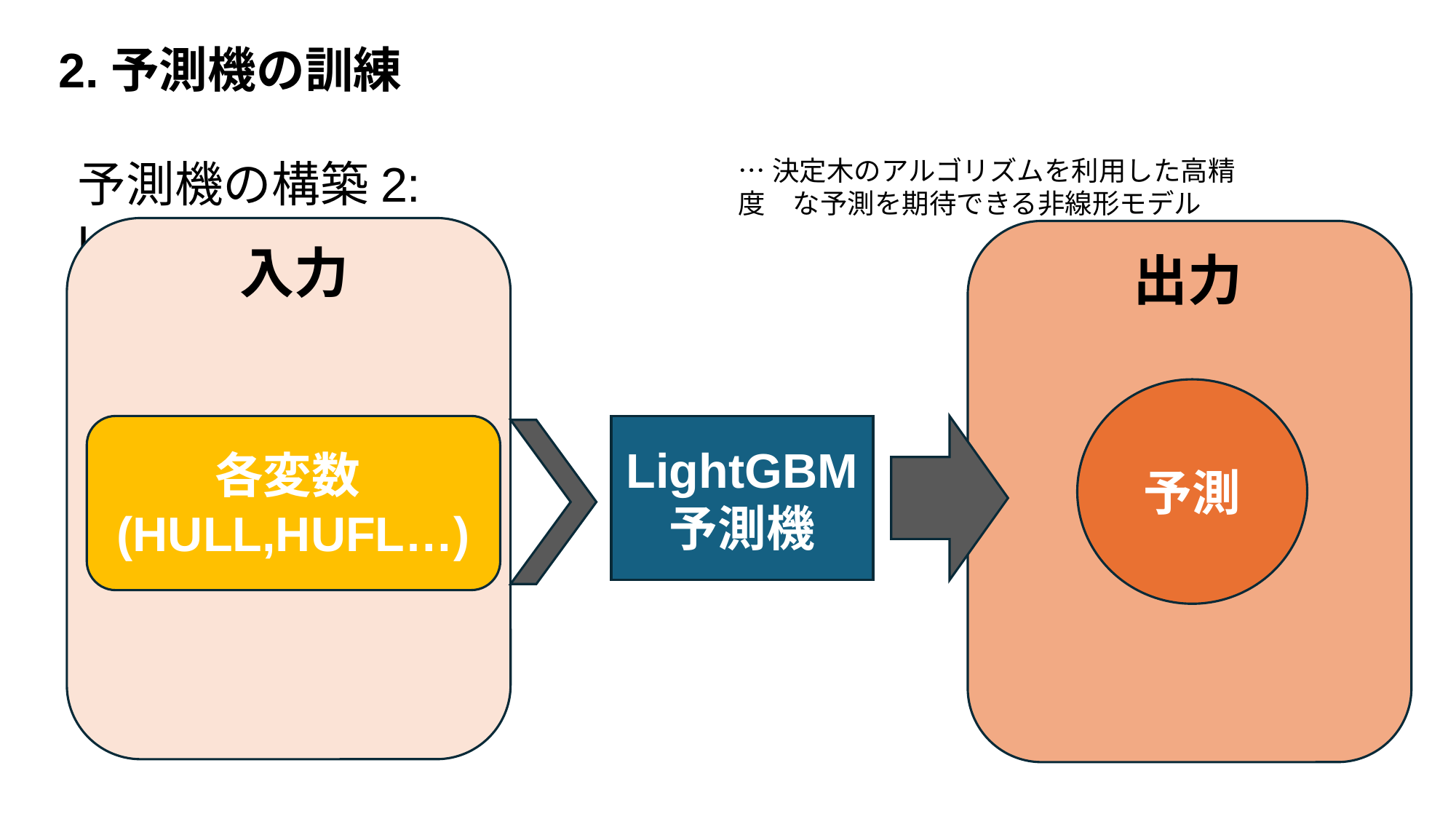

2.予測機の訓練
予測機の構築2:　LightGBM
…決定木のアルゴリズムを利用した高精度　な予測を期待できる非線形モデル

入力
出力
予測
各変数(HULL,HUFL…)

LightGBM
予測機